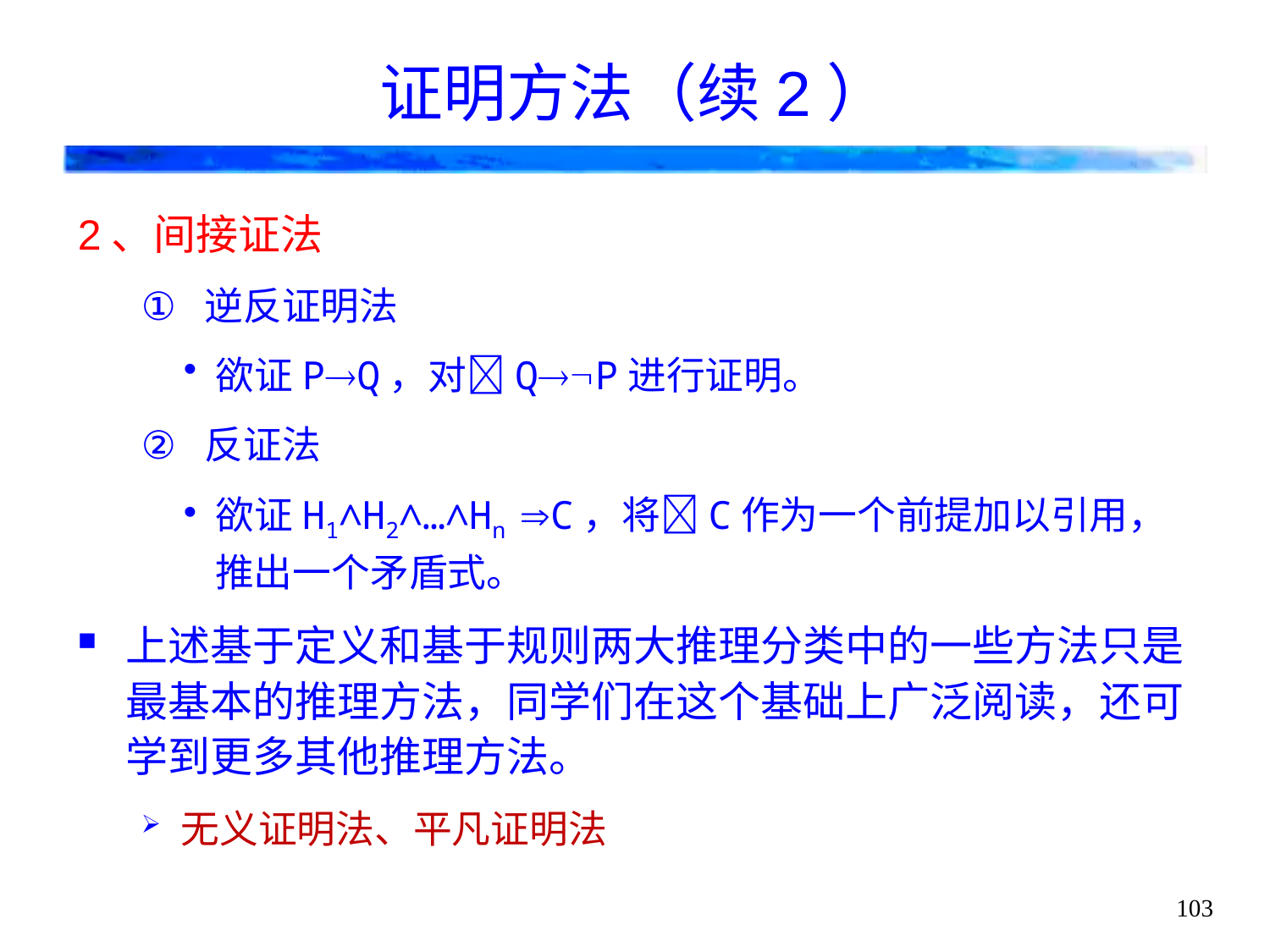

# 证明方法（续2）
2、间接证法
逆反证明法
欲证P→Q，对¬Q→¬P进行证明。
反证法
欲证H1∧H2∧…∧Hn ⇒C，将¬C作为一个前提加以引用，推出一个矛盾式。
上述基于定义和基于规则两大推理分类中的一些方法只是最基本的推理方法，同学们在这个基础上广泛阅读，还可学到更多其他推理方法。
无义证明法、平凡证明法
103